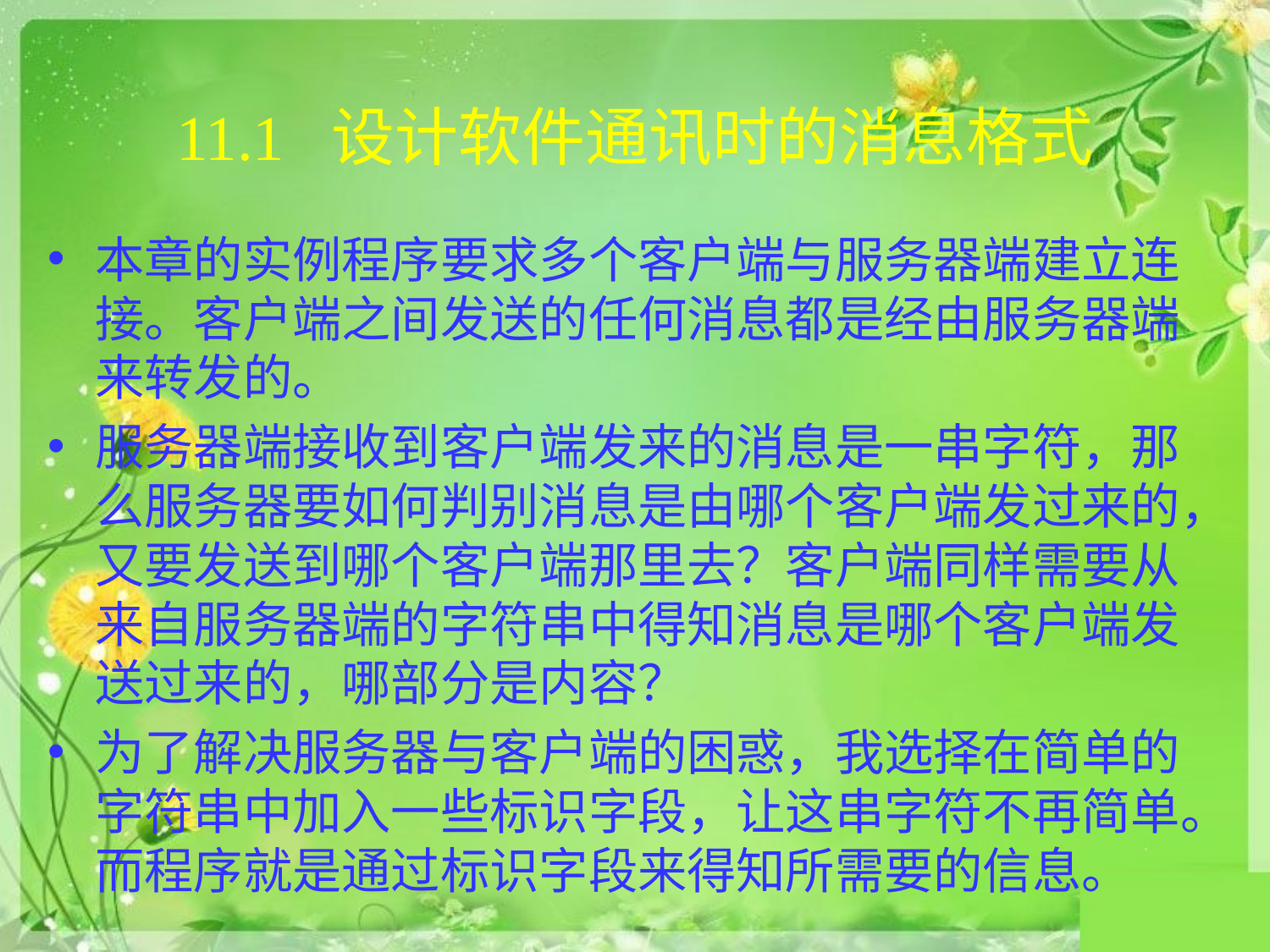

# 11.1  设计软件通讯时的消息格式
本章的实例程序要求多个客户端与服务器端建立连接。客户端之间发送的任何消息都是经由服务器端来转发的。
服务器端接收到客户端发来的消息是一串字符，那么服务器要如何判别消息是由哪个客户端发过来的，又要发送到哪个客户端那里去？客户端同样需要从来自服务器端的字符串中得知消息是哪个客户端发送过来的，哪部分是内容？
为了解决服务器与客户端的困惑，我选择在简单的字符串中加入一些标识字段，让这串字符不再简单。而程序就是通过标识字段来得知所需要的信息。